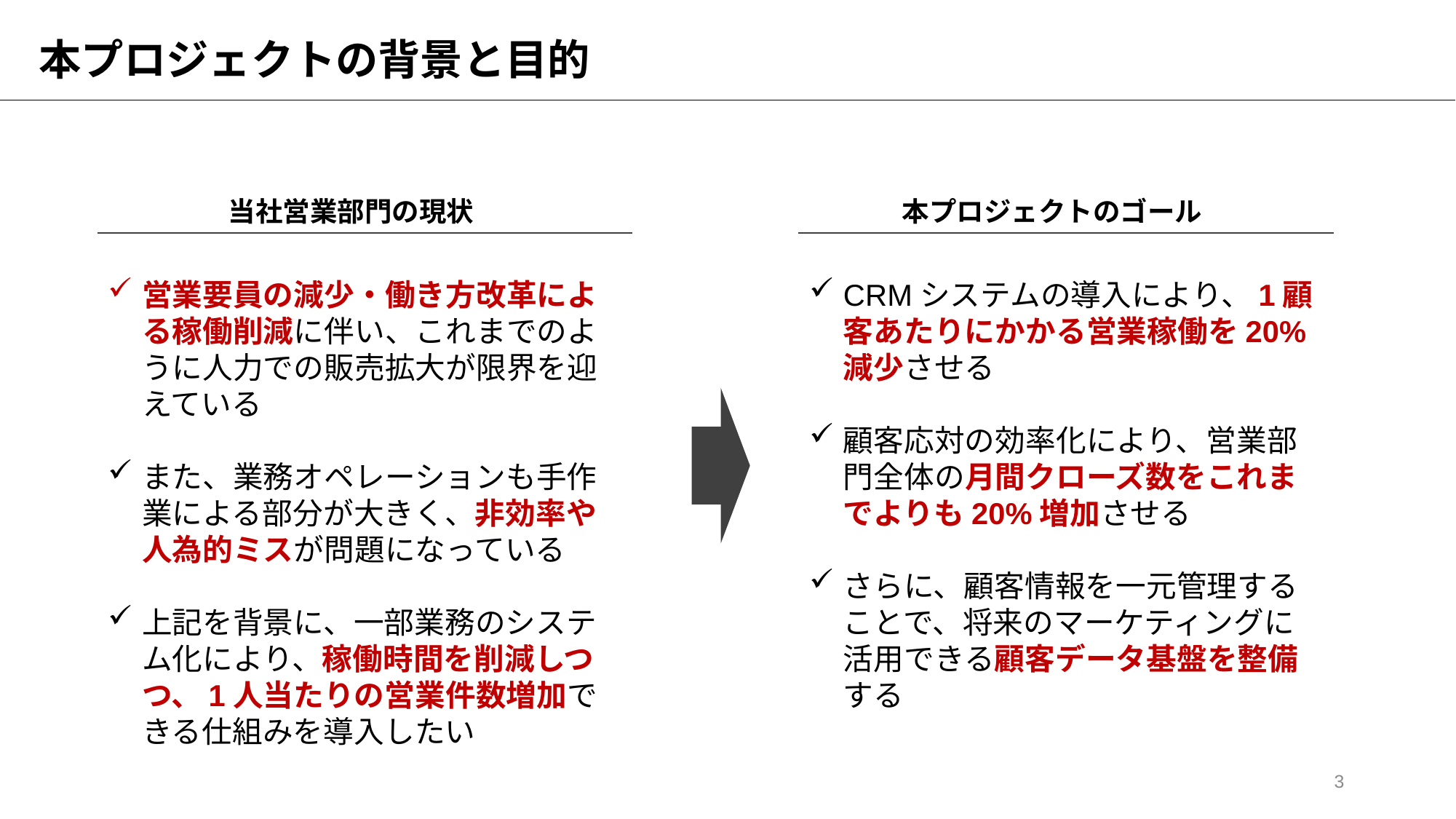

# 本プロジェクトの背景と目的
当社営業部門の現状
本プロジェクトのゴール
営業要員の減少・働き方改革による稼働削減に伴い、これまでのように人力での販売拡大が限界を迎えている

また、業務オペレーションも手作業による部分が大きく、非効率や人為的ミスが問題になっている

上記を背景に、一部業務のシステム化により、稼働時間を削減しつつ、1人当たりの営業件数増加できる仕組みを導入したい
CRMシステムの導入により、1顧客あたりにかかる営業稼働を20%減少させる

顧客応対の効率化により、営業部門全体の月間クローズ数をこれまでよりも20%増加させる

さらに、顧客情報を一元管理することで、将来のマーケティングに活用できる顧客データ基盤を整備する

3